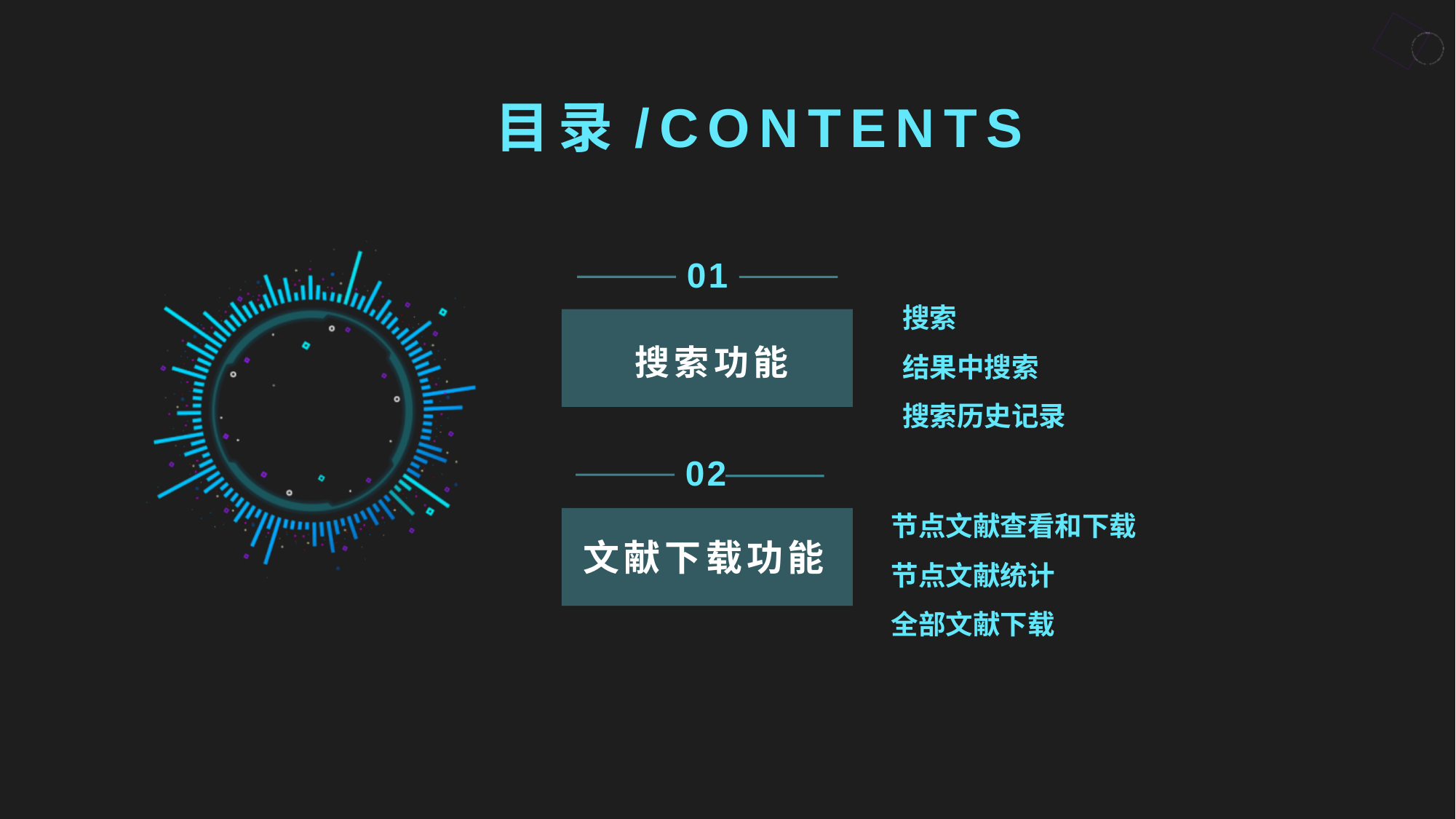

目录/CONTENTS
01
搜索
结果中搜索
搜索历史记录

搜索功能
02
节点文献查看和下载
节点文献统计
全部文献下载

文献下载功能